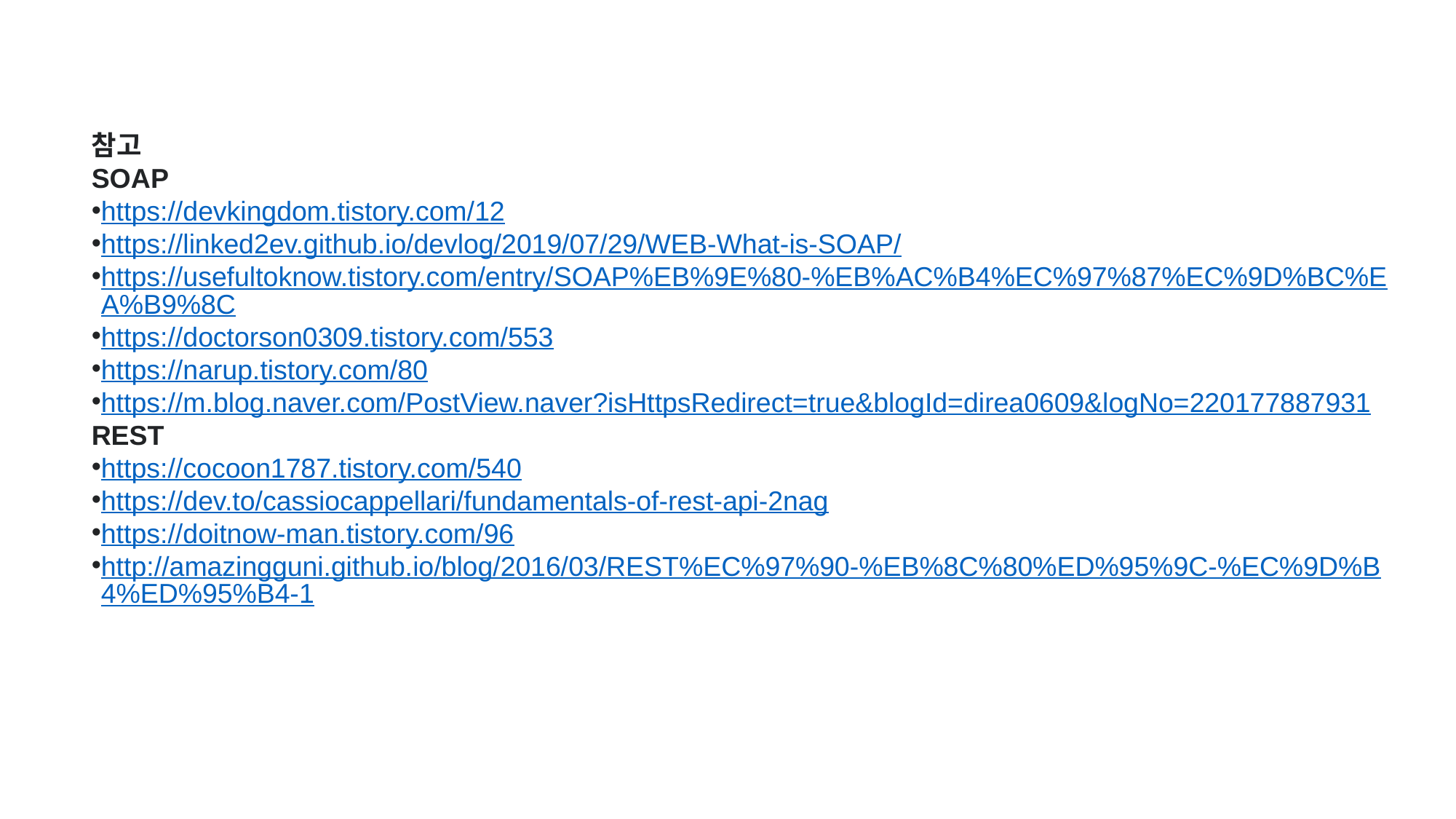

참고
SOAP
https://devkingdom.tistory.com/12
https://linked2ev.github.io/devlog/2019/07/29/WEB-What-is-SOAP/
https://usefultoknow.tistory.com/entry/SOAP%EB%9E%80-%EB%AC%B4%EC%97%87%EC%9D%BC%EA%B9%8C
https://doctorson0309.tistory.com/553
https://narup.tistory.com/80
https://m.blog.naver.com/PostView.naver?isHttpsRedirect=true&blogId=direa0609&logNo=220177887931
REST
https://cocoon1787.tistory.com/540
https://dev.to/cassiocappellari/fundamentals-of-rest-api-2nag
https://doitnow-man.tistory.com/96
http://amazingguni.github.io/blog/2016/03/REST%EC%97%90-%EB%8C%80%ED%95%9C-%EC%9D%B4%ED%95%B4-1